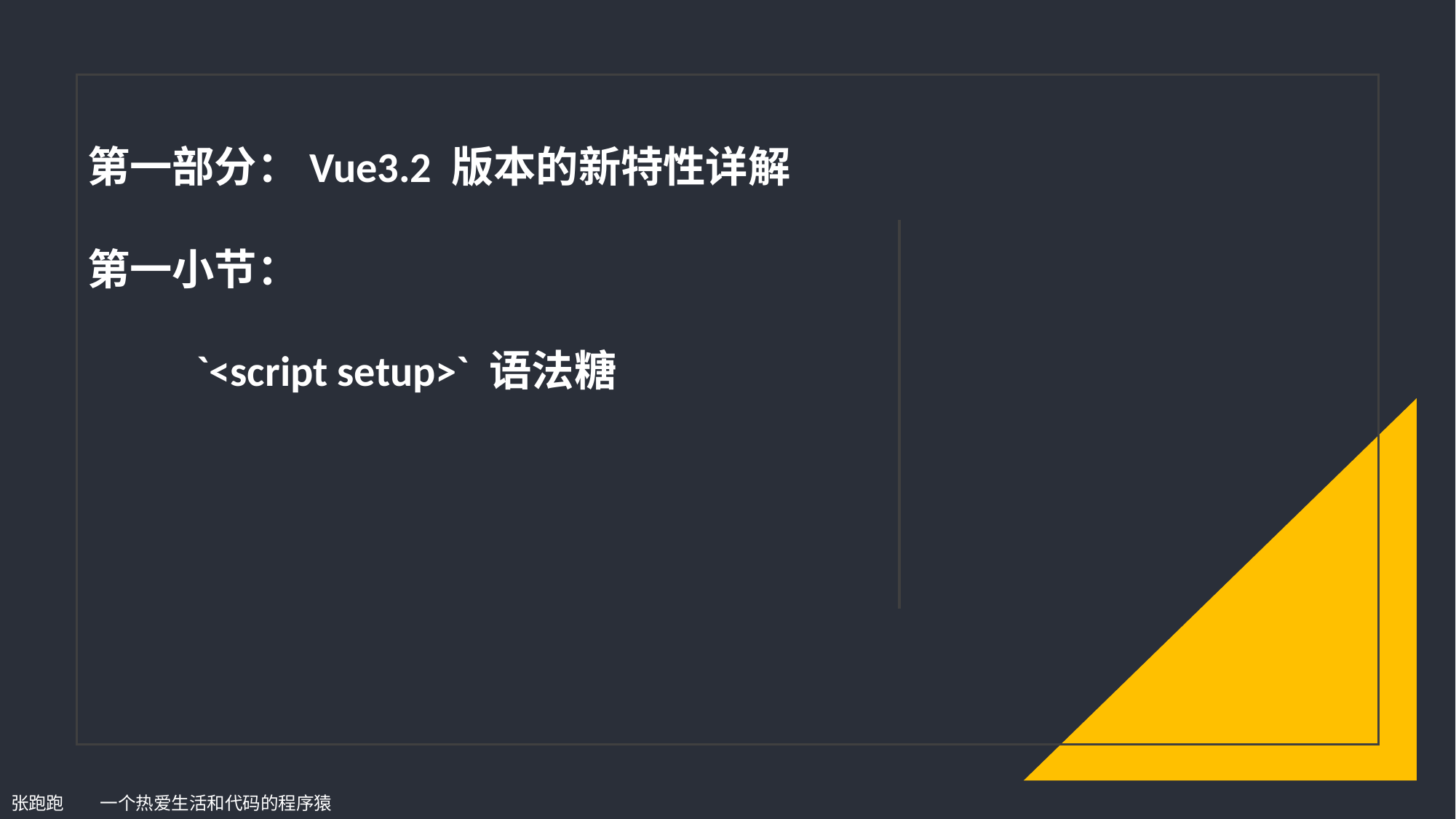

第一部分：Vue3.2 版本的新特性详解
第一小节：
	`<script setup>` 语法糖

张跑跑         一个热爱生活和代码的程序猿